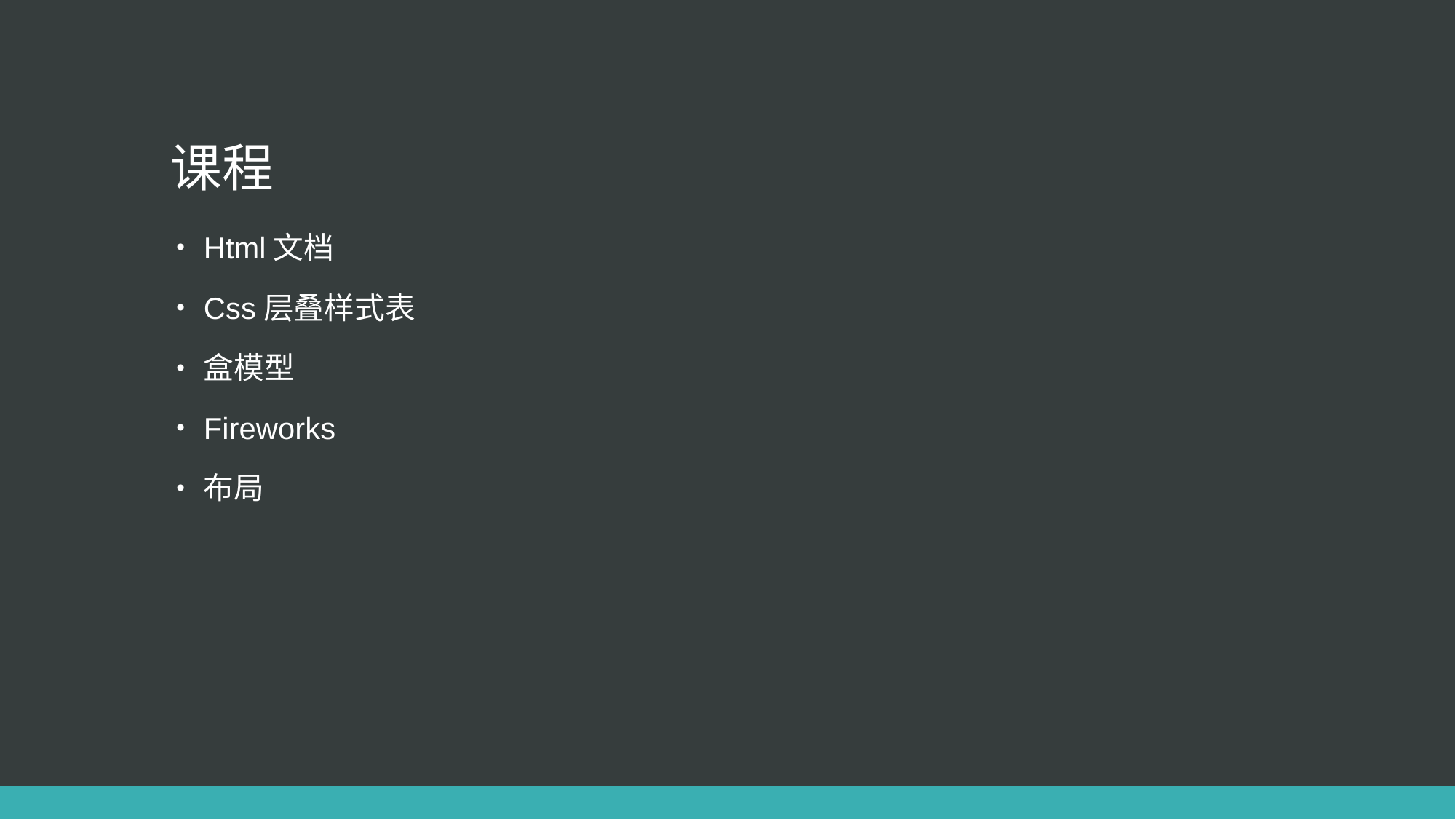

# 课程
Html文档
Css层叠样式表
盒模型
Fireworks
布局